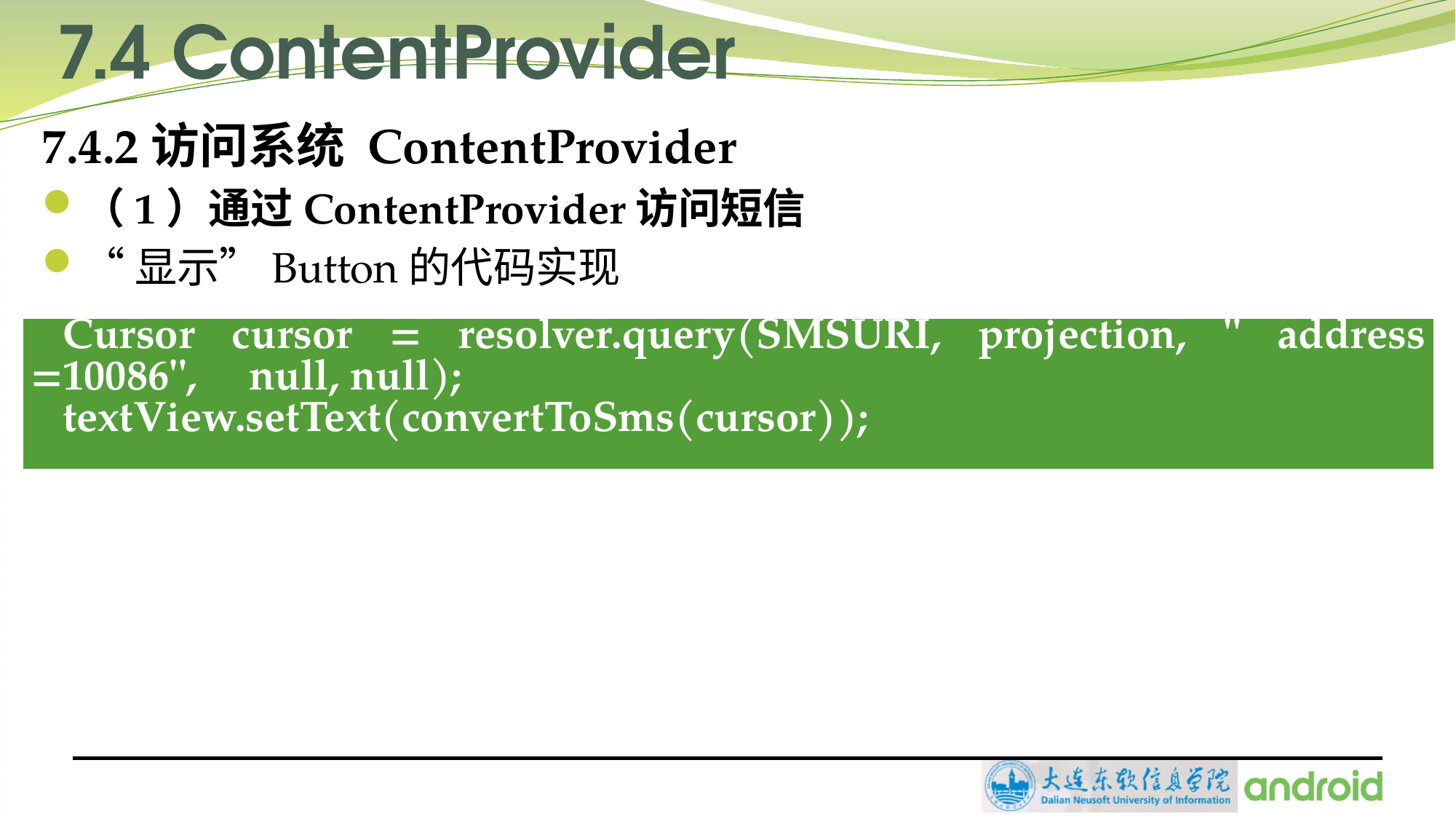

# 7.4 ContentProvider
7.4.2访问系统 ContentProvider
（1）通过ContentProvider访问短信
“显示”Button的代码实现

| Cursor cursor = resolver.query(SMSURI, projection, " address =10086", null, null); textView.setText(convertToSms(cursor)); |
| --- |